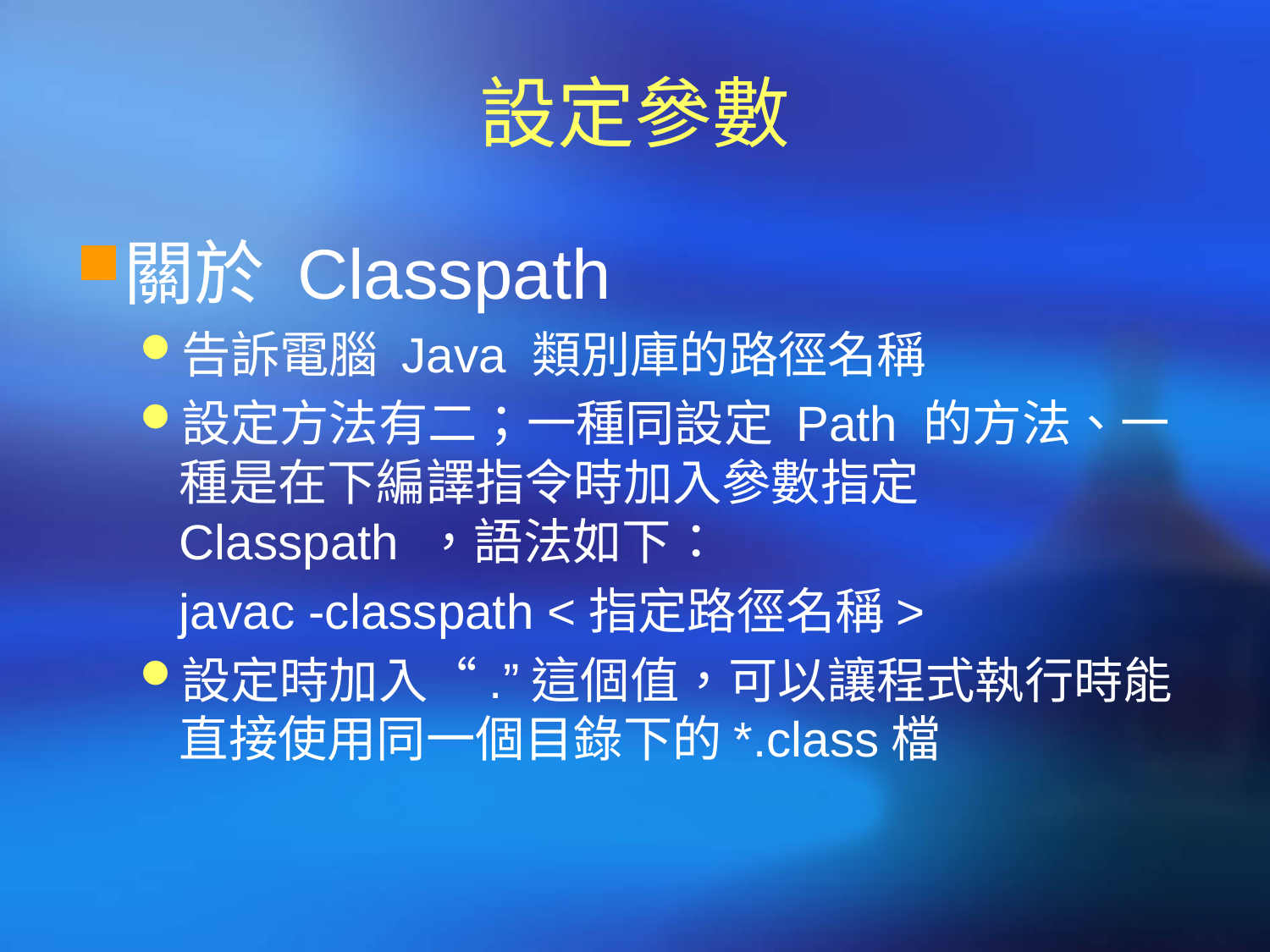

# 設定參數
關於 Classpath
告訴電腦 Java 類別庫的路徑名稱
設定方法有二；一種同設定 Path 的方法、一種是在下編譯指令時加入參數指定 Classpath ，語法如下：
	javac -classpath <指定路徑名稱>
設定時加入“.”這個值，可以讓程式執行時能直接使用同一個目錄下的*.class檔